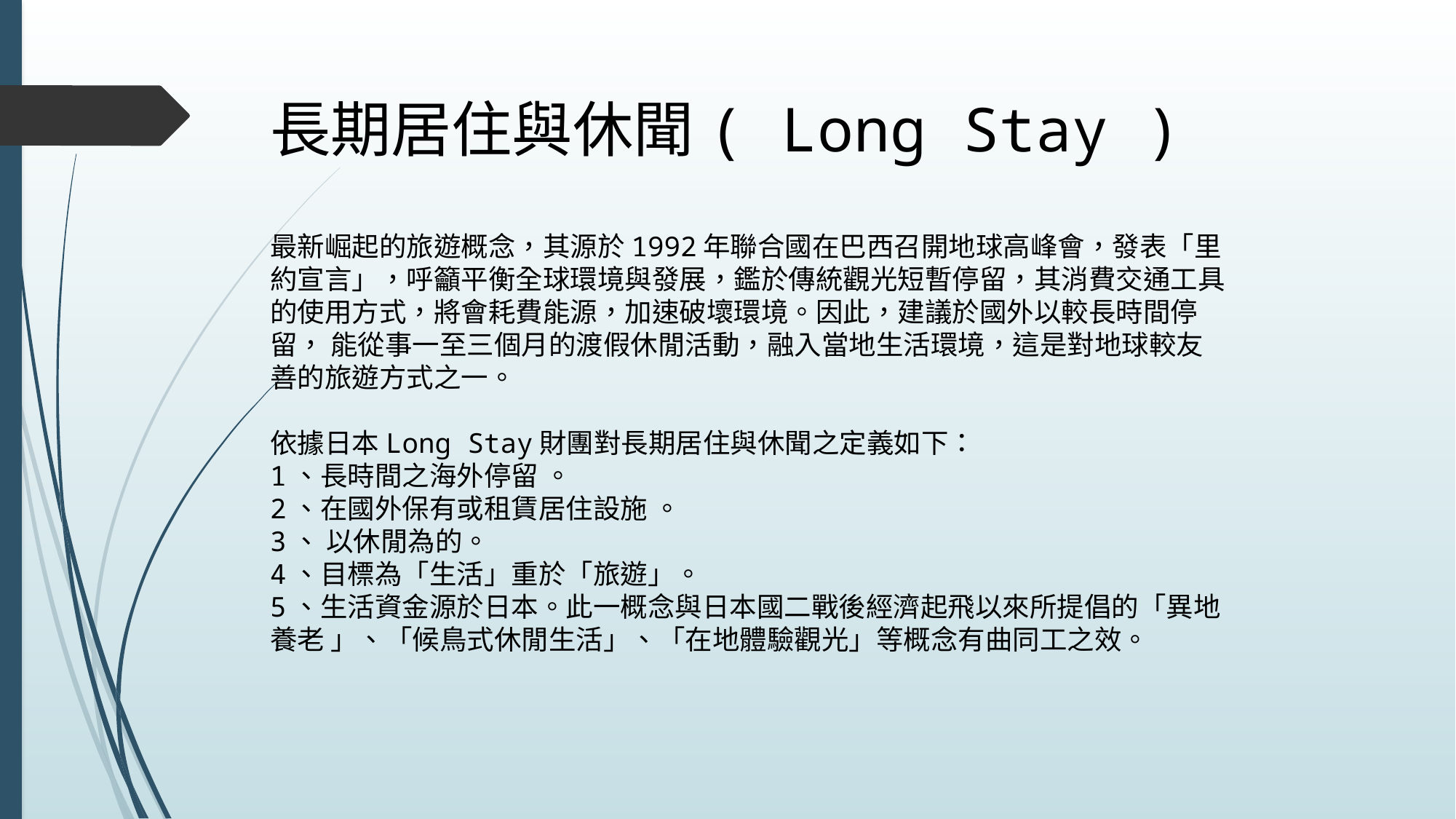

長期居住與休聞( Long Stay )

最新崛起的旅遊概念，其源於1992年聯合國在巴西召開地球高峰會，發表「里約宣言」，呼籲平衡全球環境與發展，鑑於傳統觀光短暫停留，其消費交通工具的使用方式，將會耗費能源，加速破壞環境。因此，建議於國外以較長時間停留， 能從事一至三個月的渡假休閒活動，融入當地生活環境，這是對地球較友善的旅遊方式之一。

依據日本Long Stay財團對長期居住與休聞之定義如下：
1、長時間之海外停留 。
2、在國外保有或租賃居住設施 。
3、 以休閒為的。
4、目標為「生活」重於「旅遊」。
5、生活資金源於日本。此一概念與日本國二戰後經濟起飛以來所提倡的「異地養老 」、「候鳥式休閒生活」、「在地體驗觀光」等概念有曲同工之效。